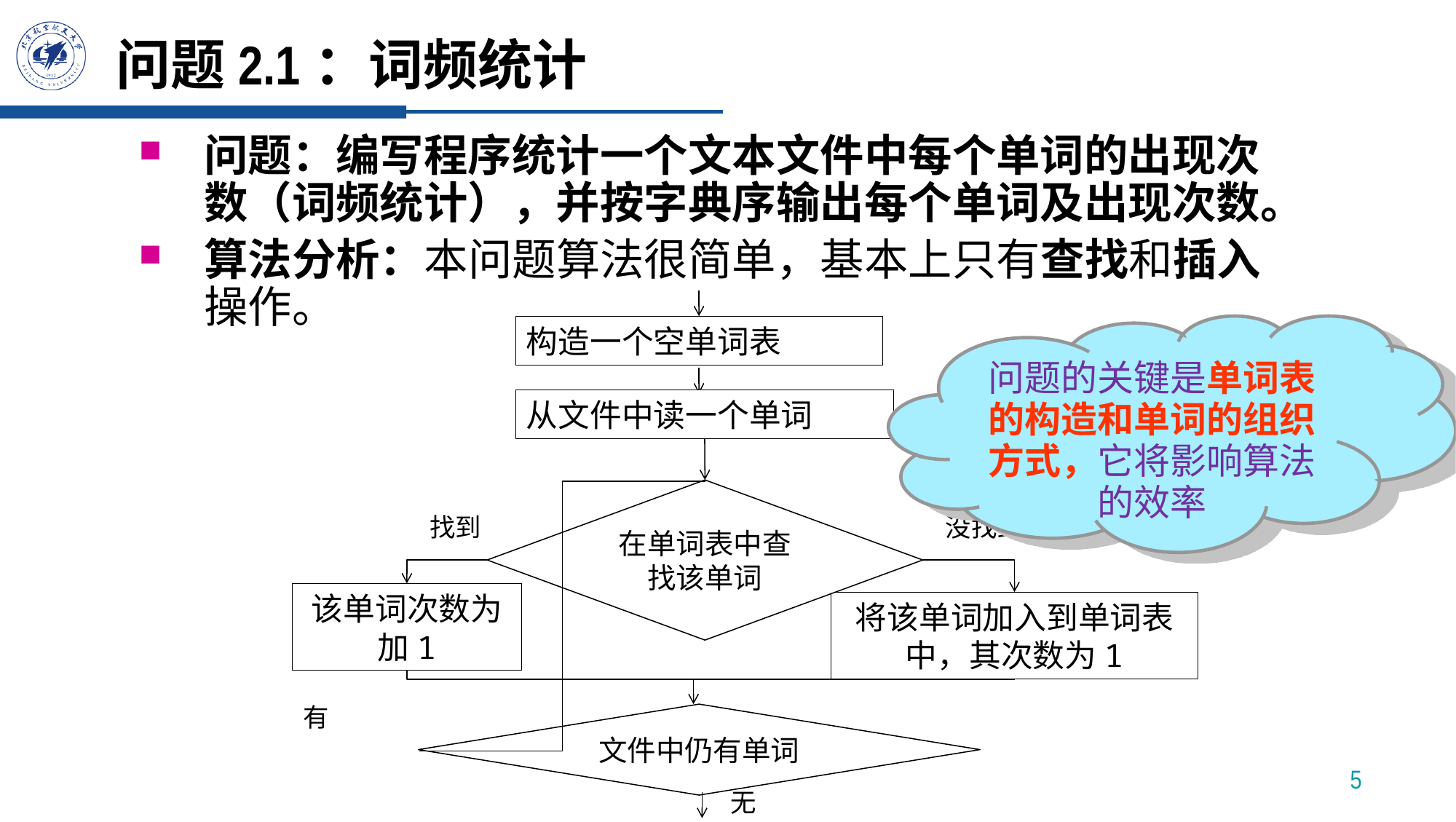

# 问题2.1：词频统计
问题：编写程序统计一个文本文件中每个单词的出现次数（词频统计），并按字典序输出每个单词及出现次数。
算法分析：本问题算法很简单，基本上只有查找和插入操作。

构造一个空单词表
从文件中读一个单词
在单词表中查找该单词
找到
没找到
该单词次数为加1
将该单词加入到单词表中，其次数为1
有
文件中仍有单词
无
问题的关键是单词表的构造和单词的组织方式，它将影响算法的效率
5